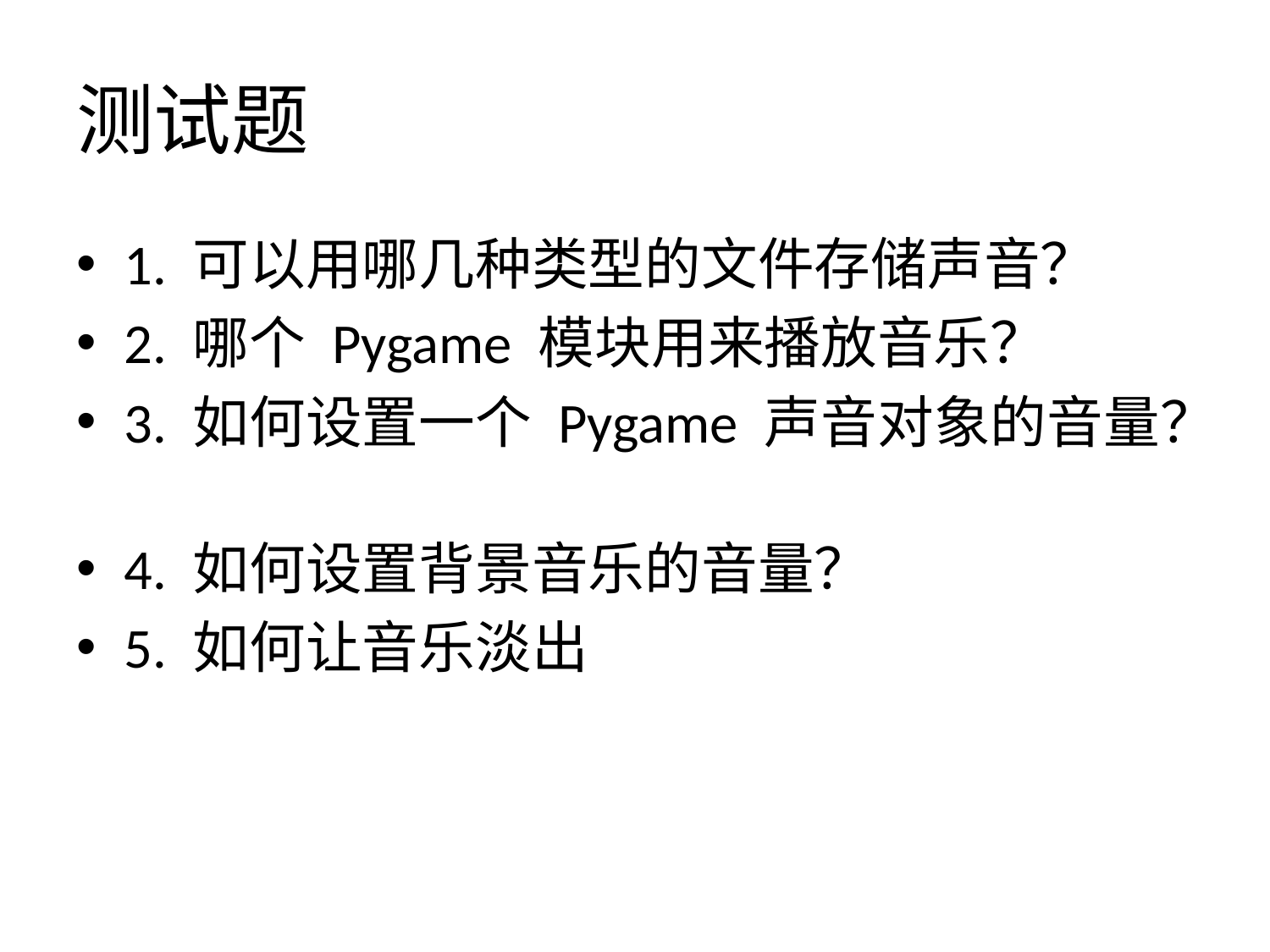

# 测试题
1. 可以用哪几种类型的文件存储声音？
2. 哪个 Pygame 模块用来播放音乐？
3. 如何设置一个 Pygame 声音对象的音量？
4. 如何设置背景音乐的音量？
5. 如何让音乐淡出